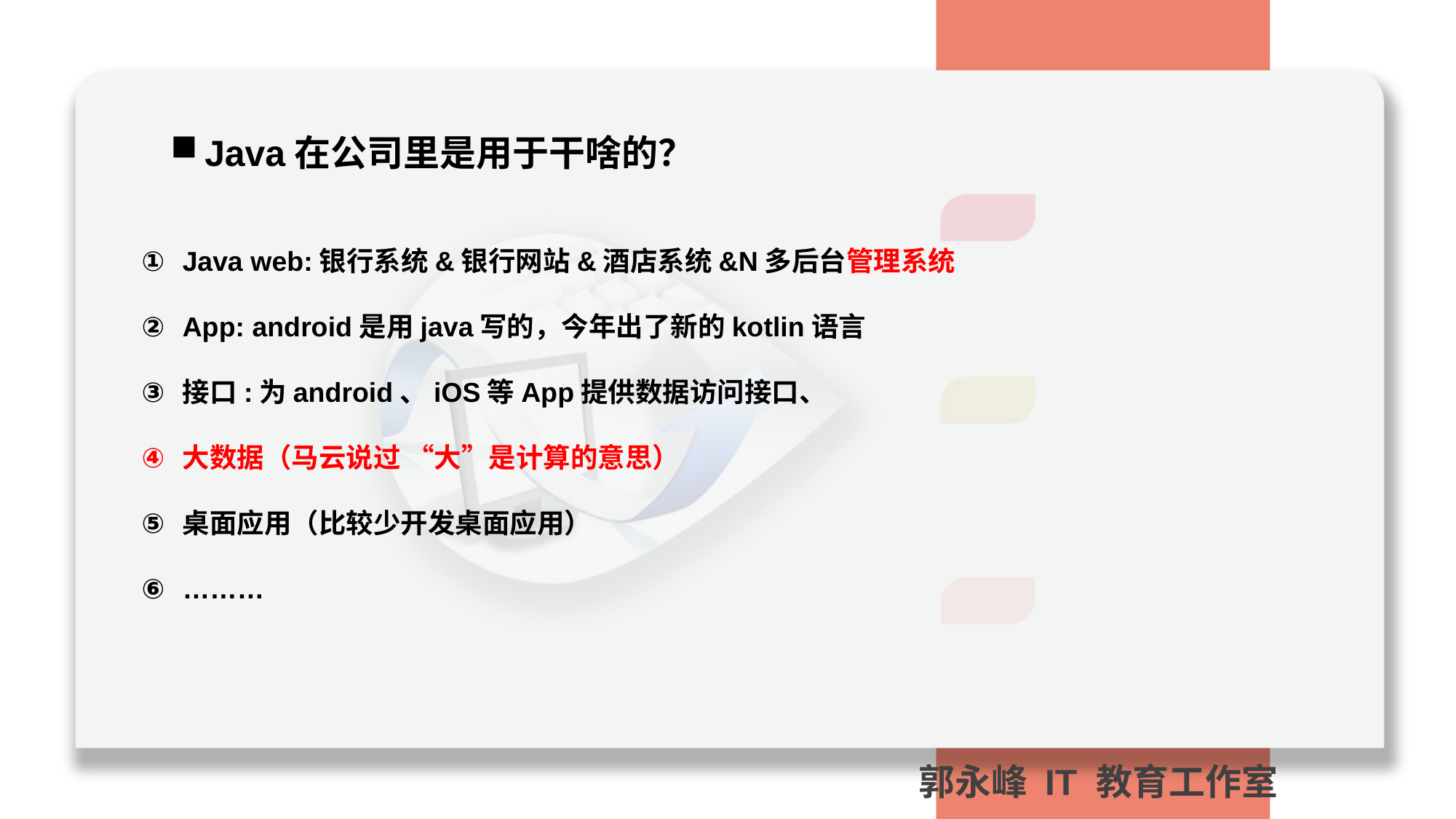

Java在公司里是用于干啥的？
Java web:银行系统&银行网站&酒店系统&N多后台管理系统
App: android是用java写的，今年出了新的kotlin语言
接口:为android、iOS等App提供数据访问接口、
大数据（马云说过 “大”是计算的意思）
桌面应用（比较少开发桌面应用）
………